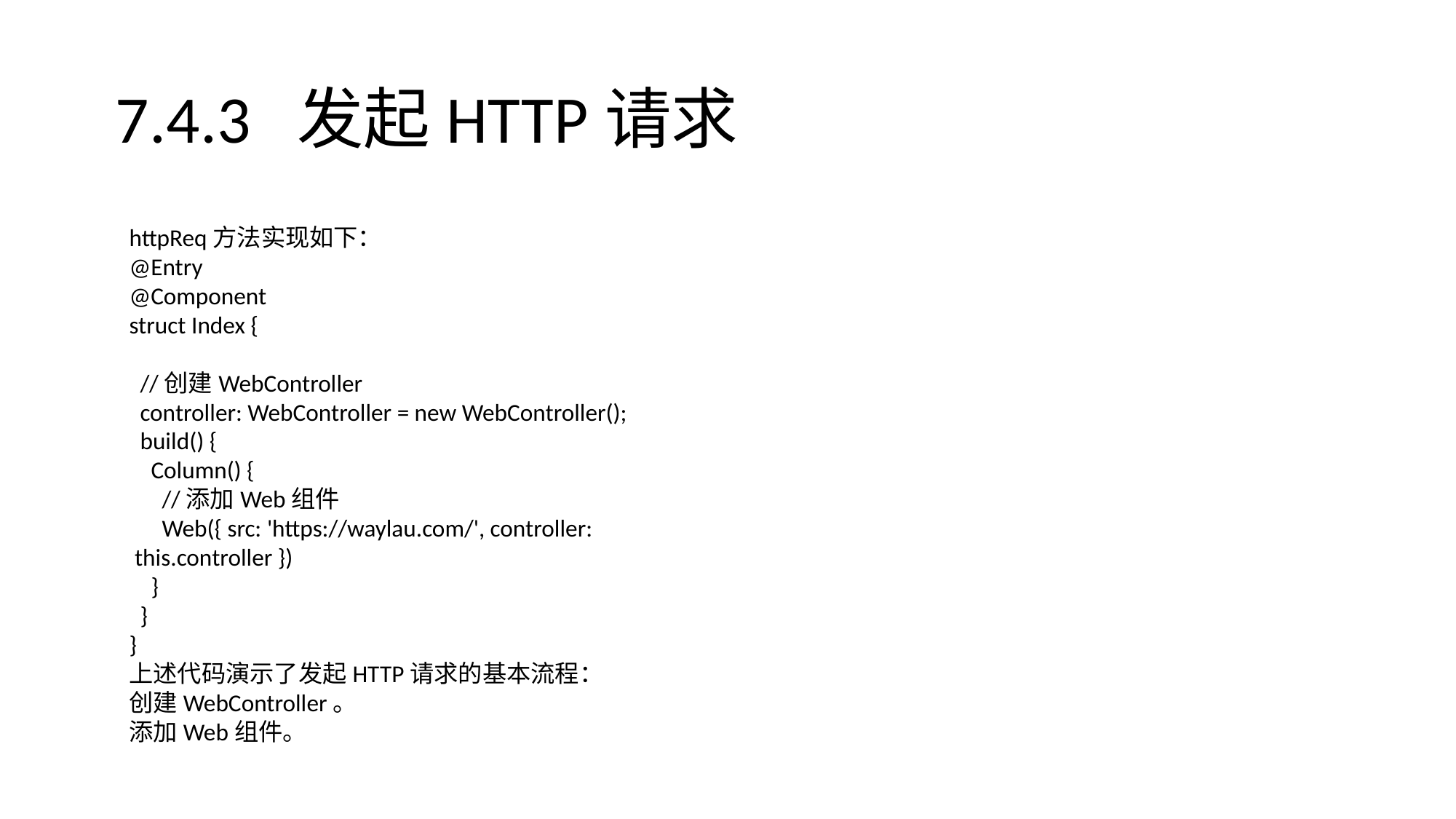

# 7.4.3  发起HTTP请求
httpReq方法实现如下：
@Entry
@Component
struct Index {

  //创建WebController
  controller: WebController = new WebController();
  build() {
    Column() {
      //添加Web组件
      Web({ src: 'https://waylau.com/', controller:
 this.controller })
    }
  }
}
上述代码演示了发起HTTP请求的基本流程：
创建WebController。
添加Web组件。